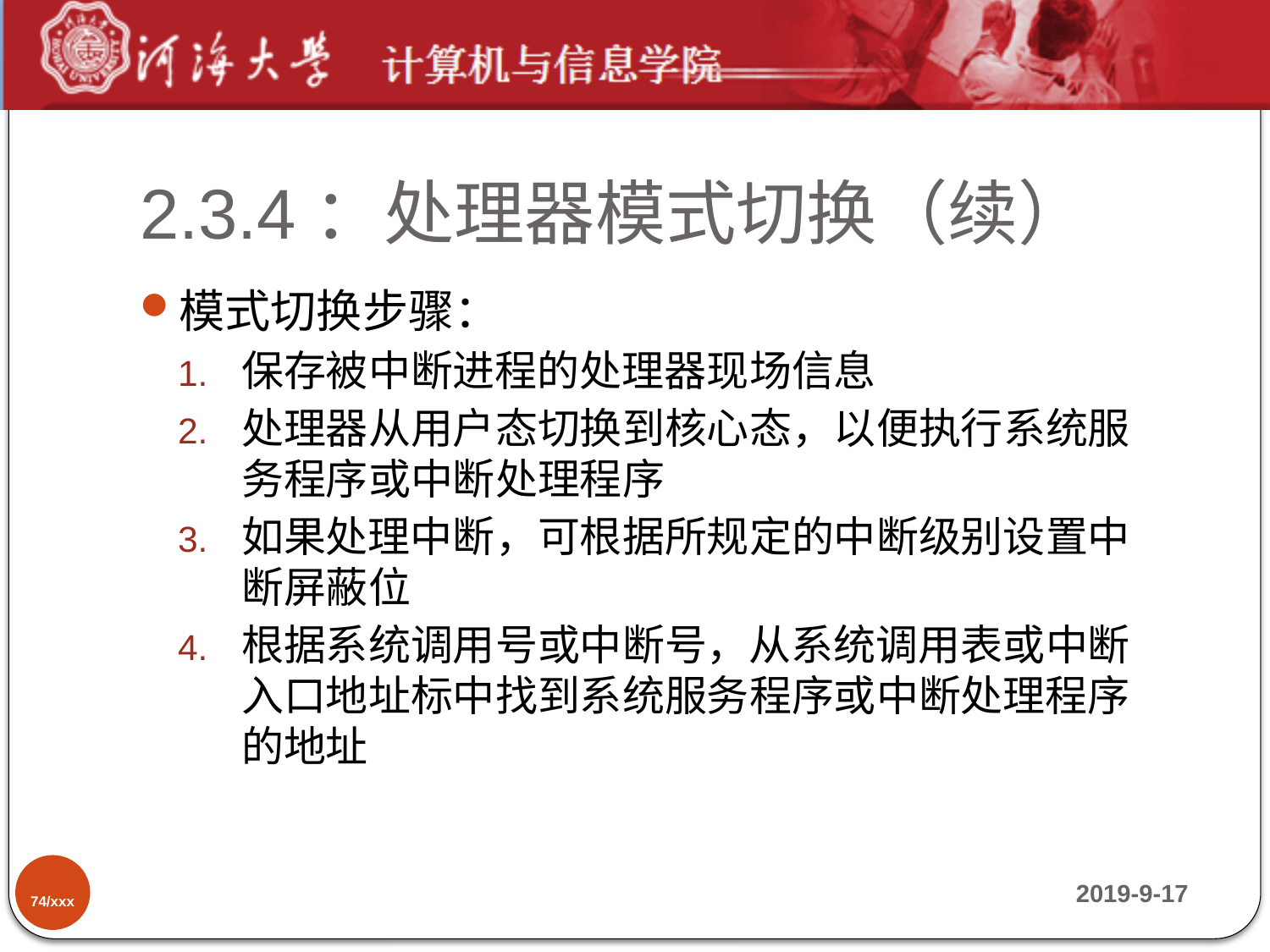

# 2.3.4：处理器模式切换（续）
模式切换步骤：
保存被中断进程的处理器现场信息
处理器从用户态切换到核心态，以便执行系统服务程序或中断处理程序
如果处理中断，可根据所规定的中断级别设置中断屏蔽位
根据系统调用号或中断号，从系统调用表或中断入口地址标中找到系统服务程序或中断处理程序的地址

74/xxx
2019-9-17